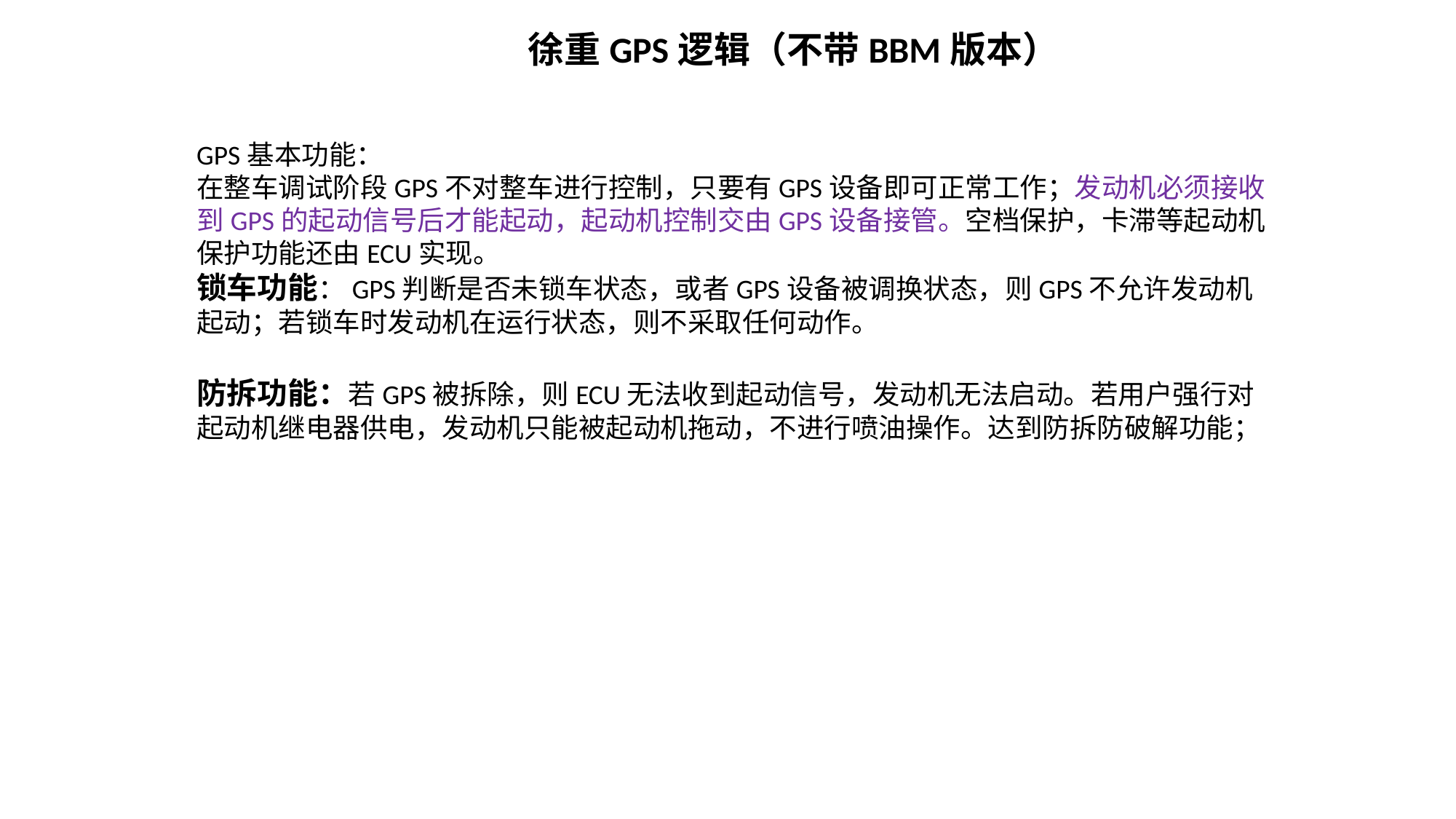

徐重GPS逻辑（不带BBM版本）
GPS基本功能：
在整车调试阶段GPS不对整车进行控制，只要有GPS设备即可正常工作；发动机必须接收到GPS的起动信号后才能起动，起动机控制交由GPS设备接管。空档保护，卡滞等起动机保护功能还由ECU实现。
锁车功能：GPS判断是否未锁车状态，或者GPS设备被调换状态，则GPS不允许发动机起动；若锁车时发动机在运行状态，则不采取任何动作。

防拆功能：若GPS被拆除，则ECU无法收到起动信号，发动机无法启动。若用户强行对起动机继电器供电，发动机只能被起动机拖动，不进行喷油操作。达到防拆防破解功能；